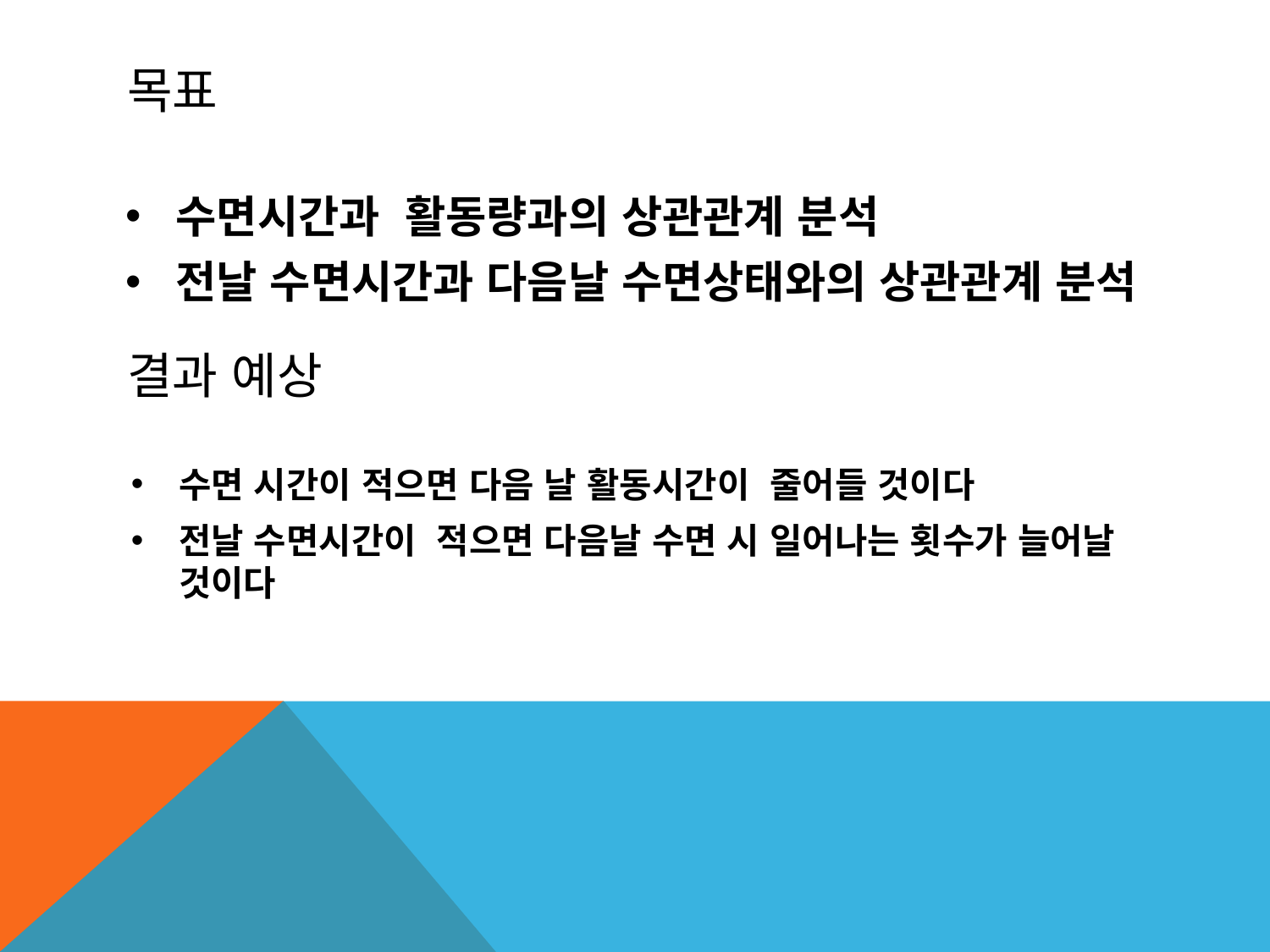

# 목표

수면시간과  활동량과의 상관관계 분석
전날 수면시간과 다음날 수면상태와의 상관관계 분석

결과 예상

수면 시간이 적으면 다음 날 활동시간이  줄어들 것이다
전날 수면시간이  적으면 다음날 수면 시 일어나는 횟수가 늘어날 것이다